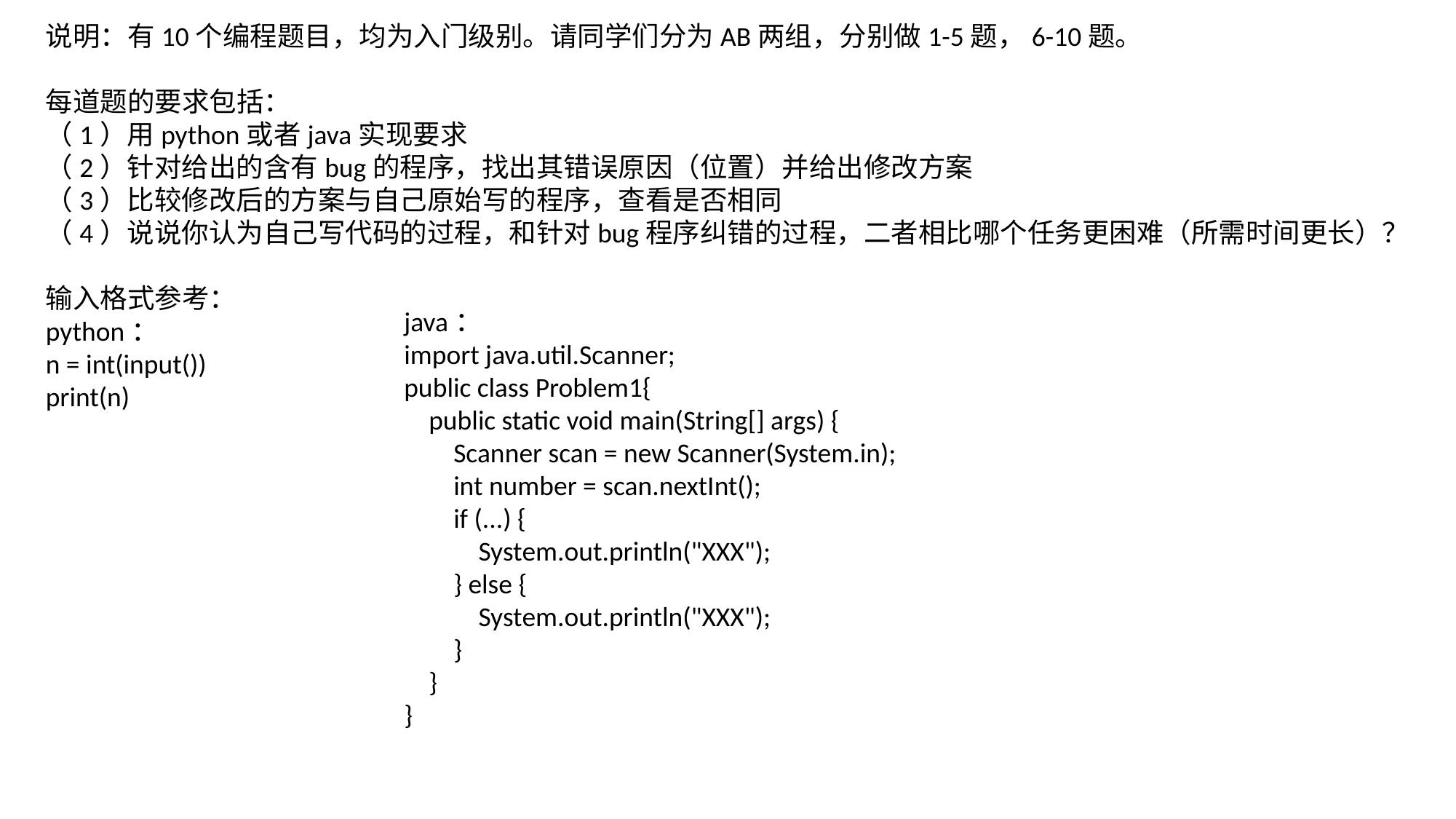

说明：有10个编程题目，均为入门级别。请同学们分为AB两组，分别做1-5题，6-10题。

每道题的要求包括：
（1）用python或者java实现要求
（2）针对给出的含有bug的程序，找出其错误原因（位置）并给出修改方案
（3）比较修改后的方案与自己原始写的程序，查看是否相同
（4）说说你认为自己写代码的过程，和针对bug程序纠错的过程，二者相比哪个任务更困难（所需时间更长）？

输入格式参考：
python：
n = int(input())
print(n)

java：
import java.util.Scanner;
public class Problem1{
    public static void main(String[] args) {
        Scanner scan = new Scanner(System.in);
        int number = scan.nextInt();
        if (...) {
            System.out.println("XXX");
        } else {
            System.out.println("XXX");
        }
    }
}